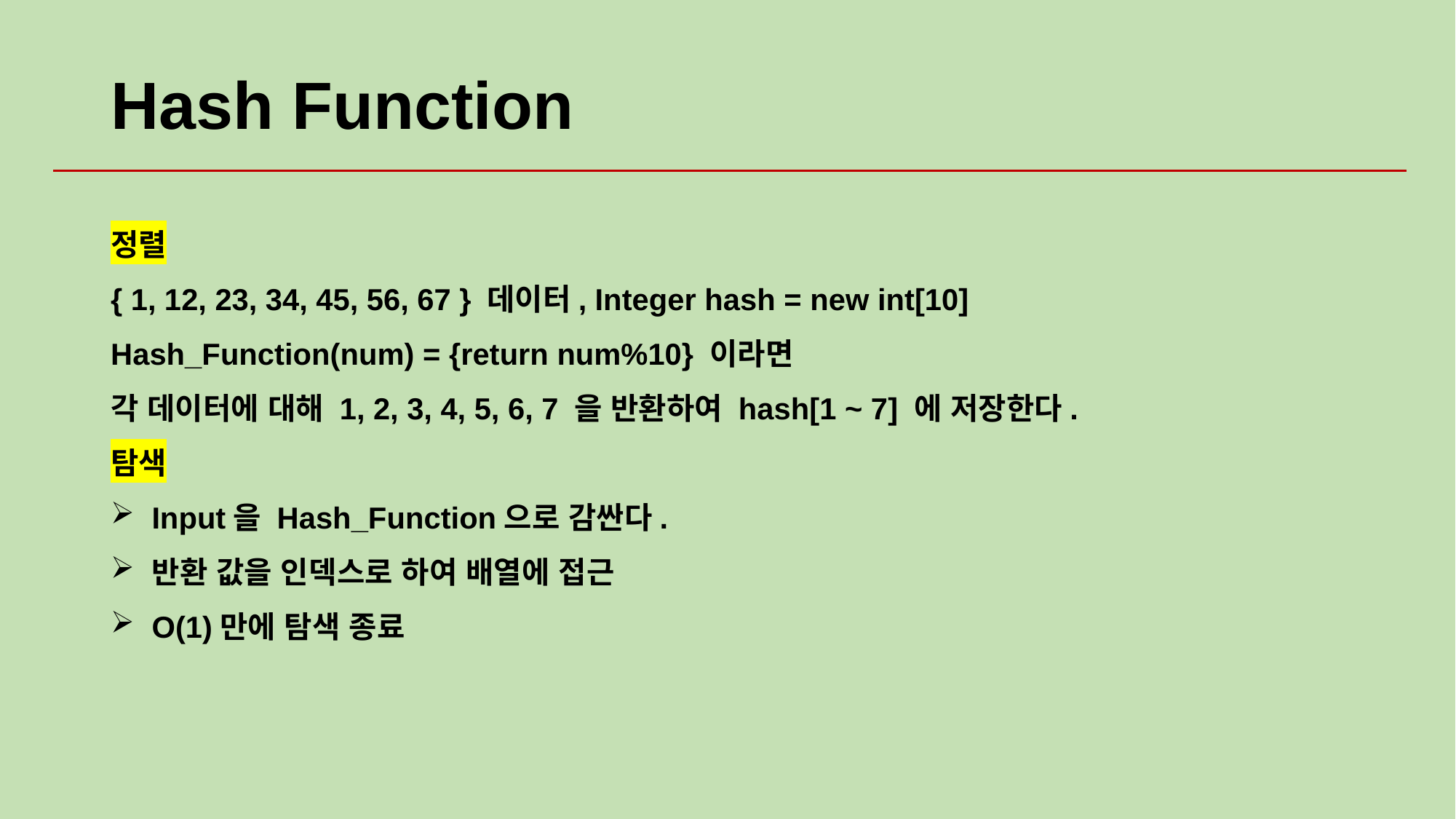

# Hash Function
정렬
{ 1, 12, 23, 34, 45, 56, 67 } 데이터, Integer hash = new int[10]
Hash_Function(num) = {return num%10} 이라면
각 데이터에 대해 1, 2, 3, 4, 5, 6, 7 을 반환하여 hash[1 ~ 7] 에 저장한다.
탐색
Input을 Hash_Function으로 감싼다.
반환 값을 인덱스로 하여 배열에 접근
O(1)만에 탐색 종료